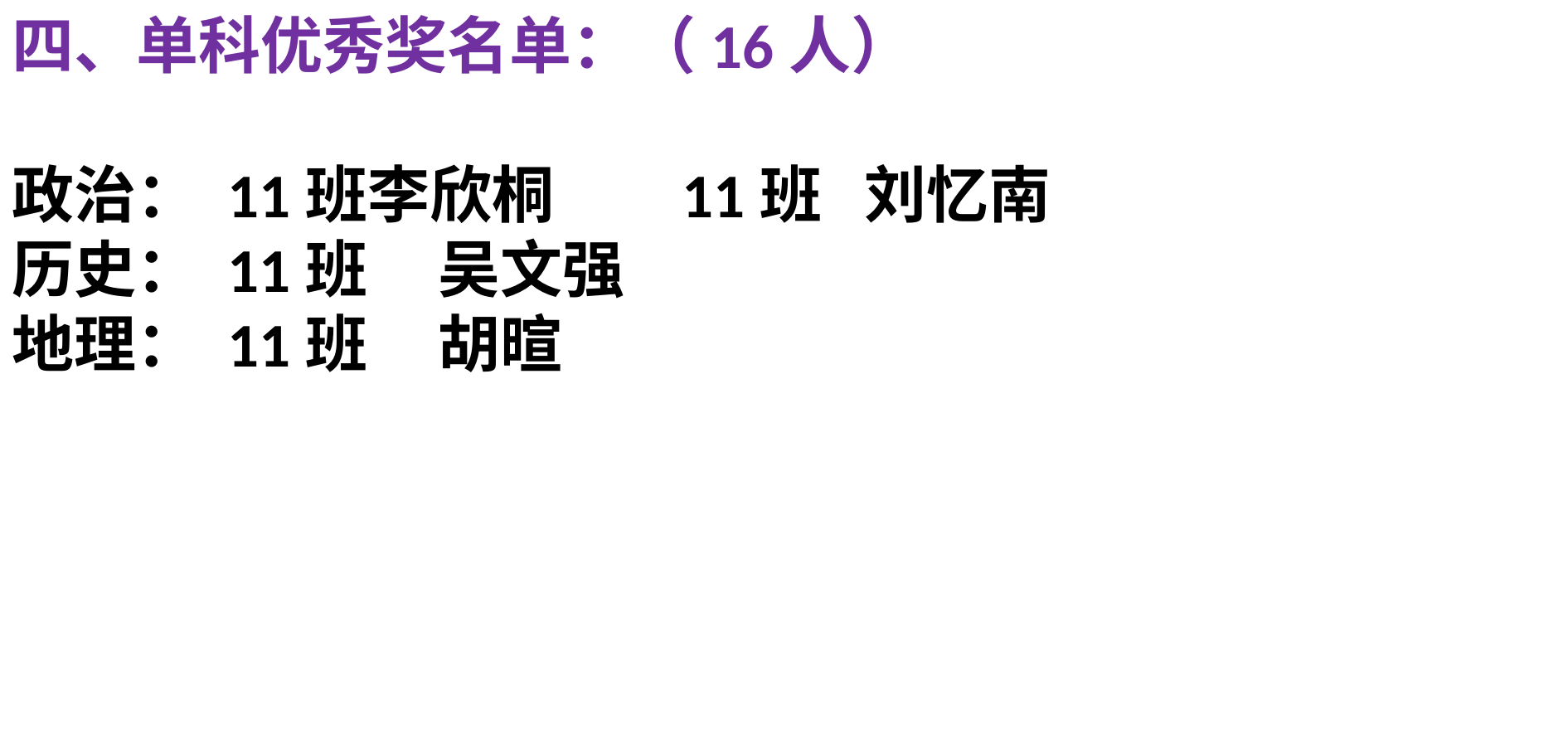

四、单科优秀奖名单：（16人）

政治： 11班李欣桐        11班   刘忆南
历史： 11班     吴文强
地理： 11班     胡暄